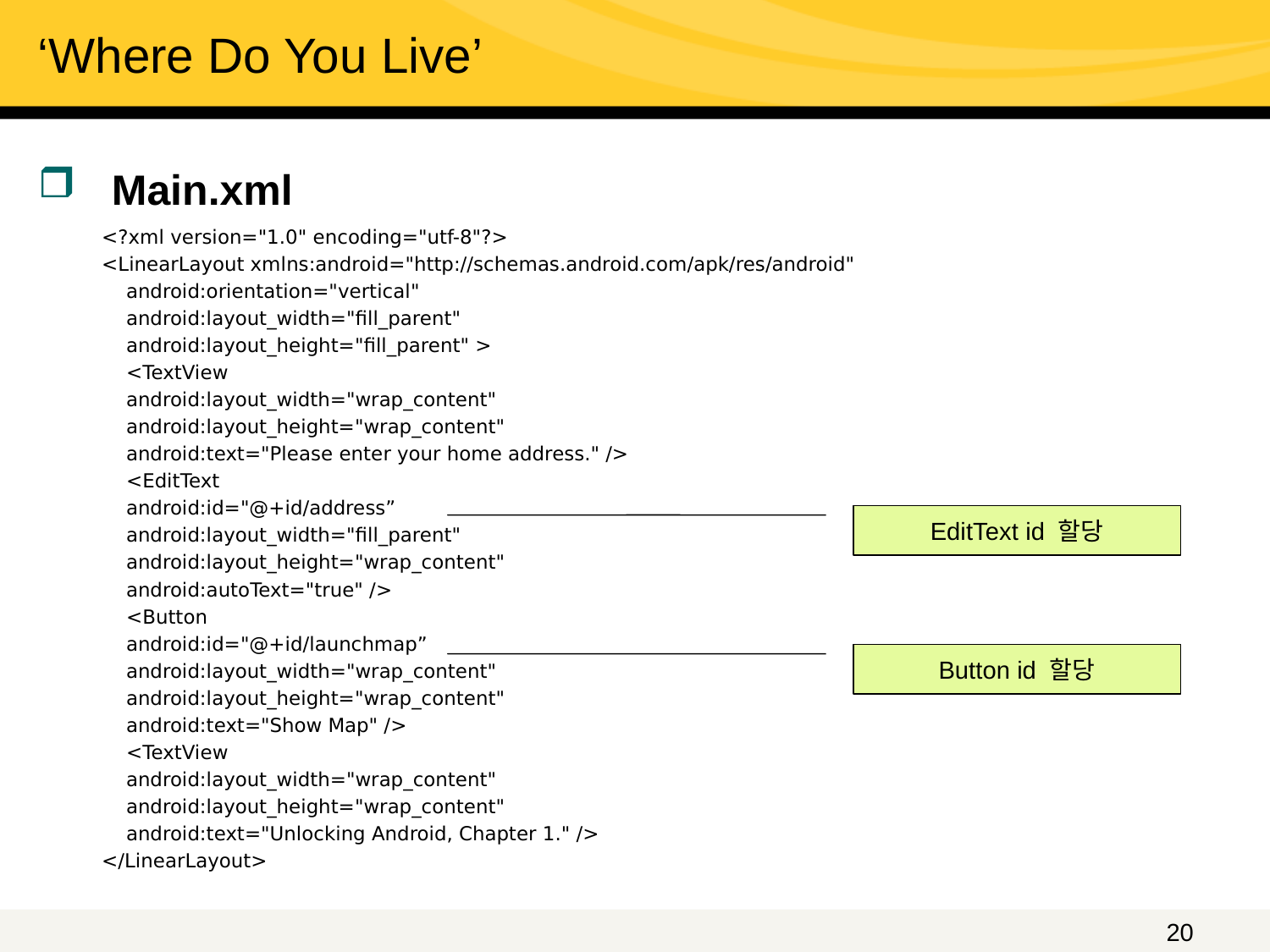

# ‘Where Do You Live’
Main.xml
<?xml version="1.0" encoding="utf-8"?>
<LinearLayout xmlns:android="http://schemas.android.com/apk/res/android"
    android:orientation="vertical"
    android:layout_width="fill_parent"
    android:layout_height="fill_parent" >
    <TextView
    android:layout_width="wrap_content"
    android:layout_height="wrap_content"
    android:text="Please enter your home address." />
    <EditText
    android:id="@+id/address”
    android:layout_width="fill_parent"
    android:layout_height="wrap_content"
    android:autoText="true" />
    <Button
    android:id="@+id/launchmap”
    android:layout_width="wrap_content"
    android:layout_height="wrap_content"
    android:text="Show Map" />
    <TextView
    android:layout_width="wrap_content"
    android:layout_height="wrap_content"
    android:text="Unlocking Android, Chapter 1." />
</LinearLayout>
EditText id 할당
Button id 할당
20